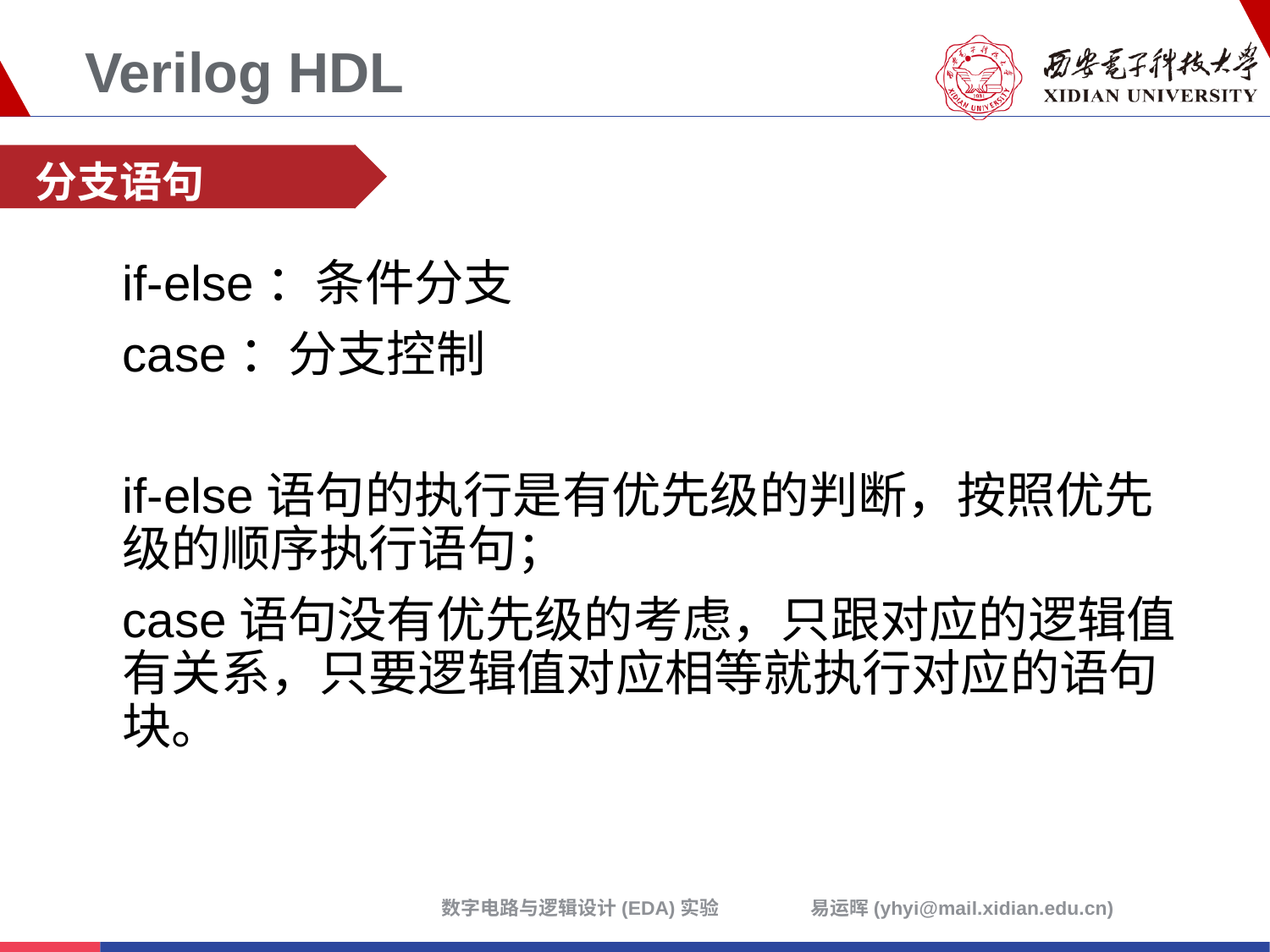

# Verilog HDL
分支语句
if-else：条件分支
case：分支控制

if-else语句的执行是有优先级的判断，按照优先级的顺序执行语句；
case语句没有优先级的考虑，只跟对应的逻辑值有关系，只要逻辑值对应相等就执行对应的语句块。